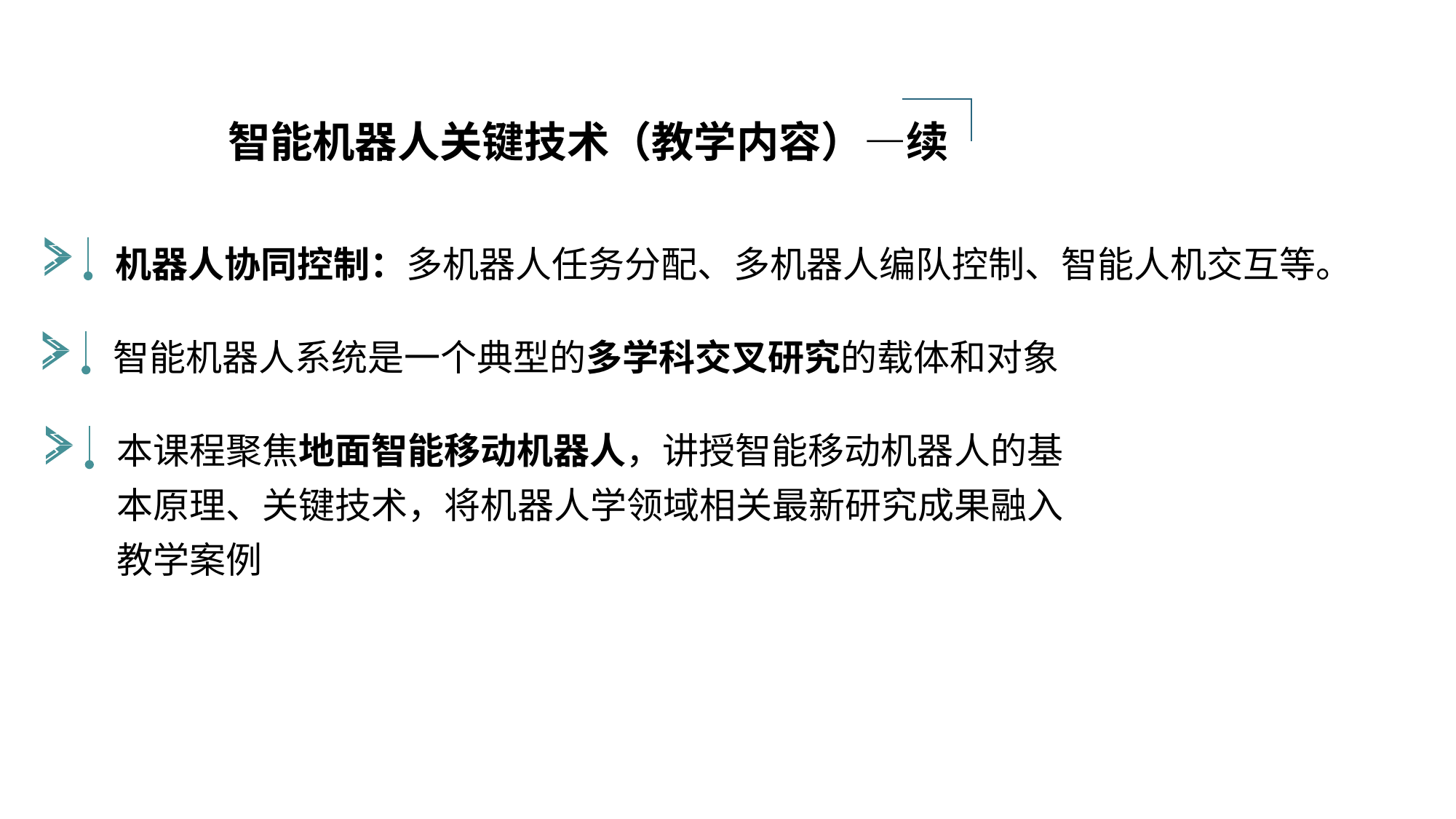

智能机器人关键技术（教学内容）—续

机器人协同控制：多机器人任务分配、多机器人编队控制、智能人机交互等。

智能机器人系统是一个典型的多学科交叉研究的载体和对象

 本课程聚焦地面智能移动机器人，讲授智能移动机器人的基
 本原理、关键技术，将机器人学领域相关最新研究成果融入
 教学案例